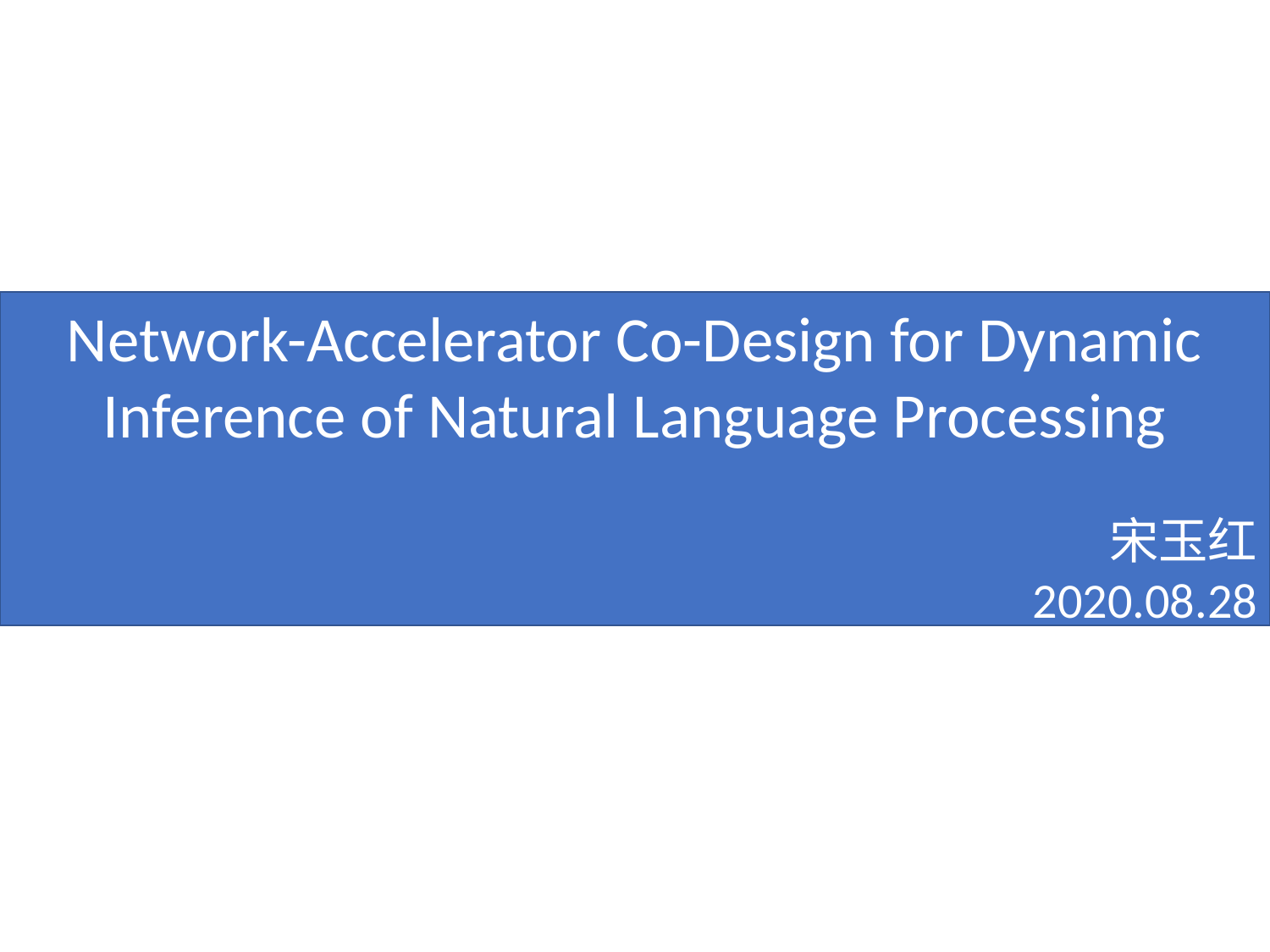

Network-Accelerator Co-Design for Dynamic Inference of Natural Language Processing

宋玉红
2020.08.28